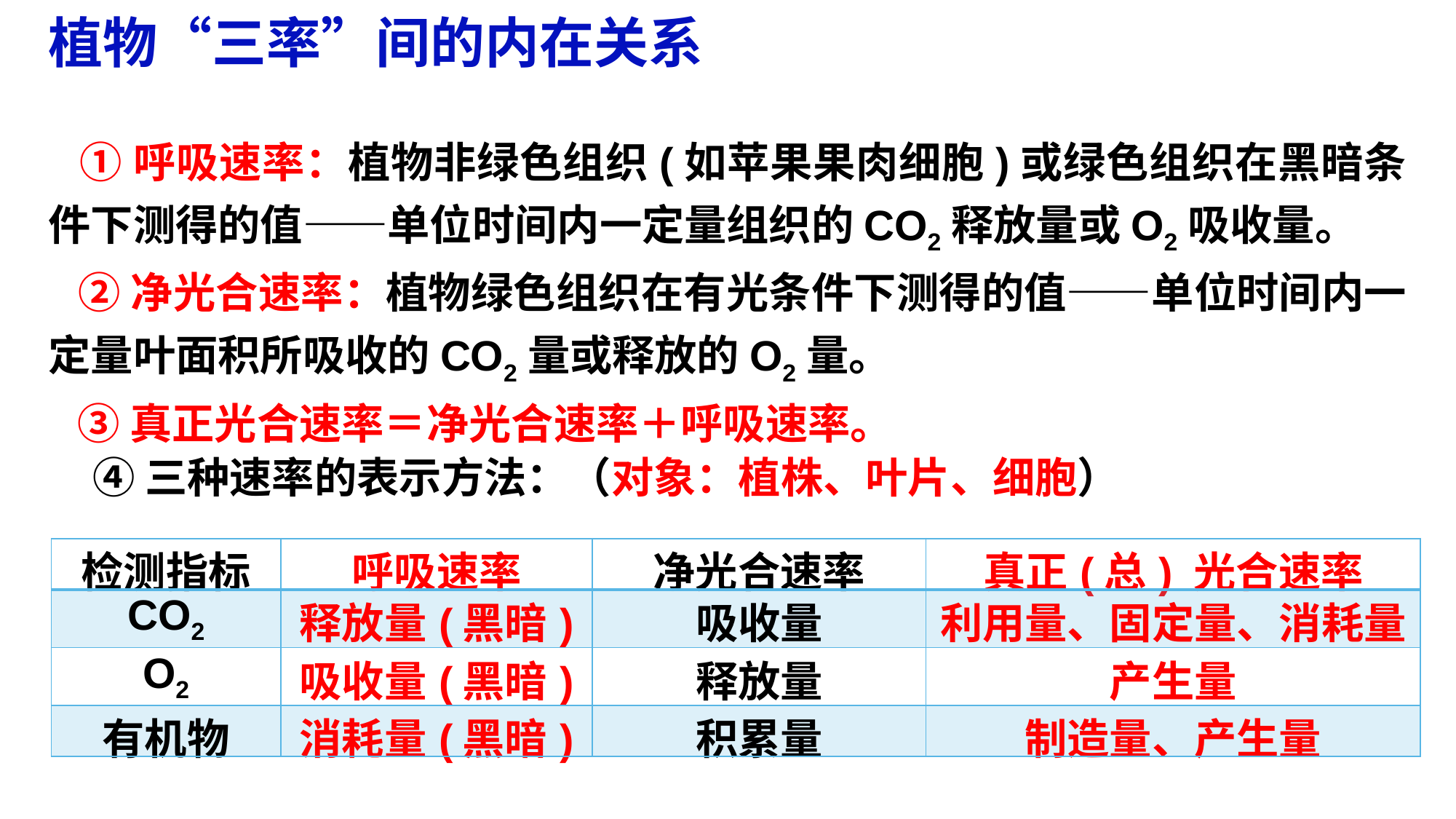

植物“三率”间的内在关系

   ①呼吸速率：植物非绿色组织(如苹果果肉细胞)或绿色组织在黑暗条件下测得的值——单位时间内一定量组织的CO2释放量或O2吸收量。
   ②净光合速率：植物绿色组织在有光条件下测得的值——单位时间内一定量叶面积所吸收的CO2量或释放的O2量。
   ③真正光合速率＝净光合速率＋呼吸速率。
④三种速率的表示方法：（对象：植株、叶片、细胞）
| 检测指标 | 呼吸速率 | 净光合速率 | 真正(总) 光合速率 |
| --- | --- | --- | --- |
| CO2 | 释放量(黑暗) | 吸收量 | 利用量、固定量、消耗量 |
| O2 | 吸收量(黑暗) | 释放量 | 产生量 |
| 有机物 | 消耗量(黑暗) | 积累量 | 制造量、产生量 |